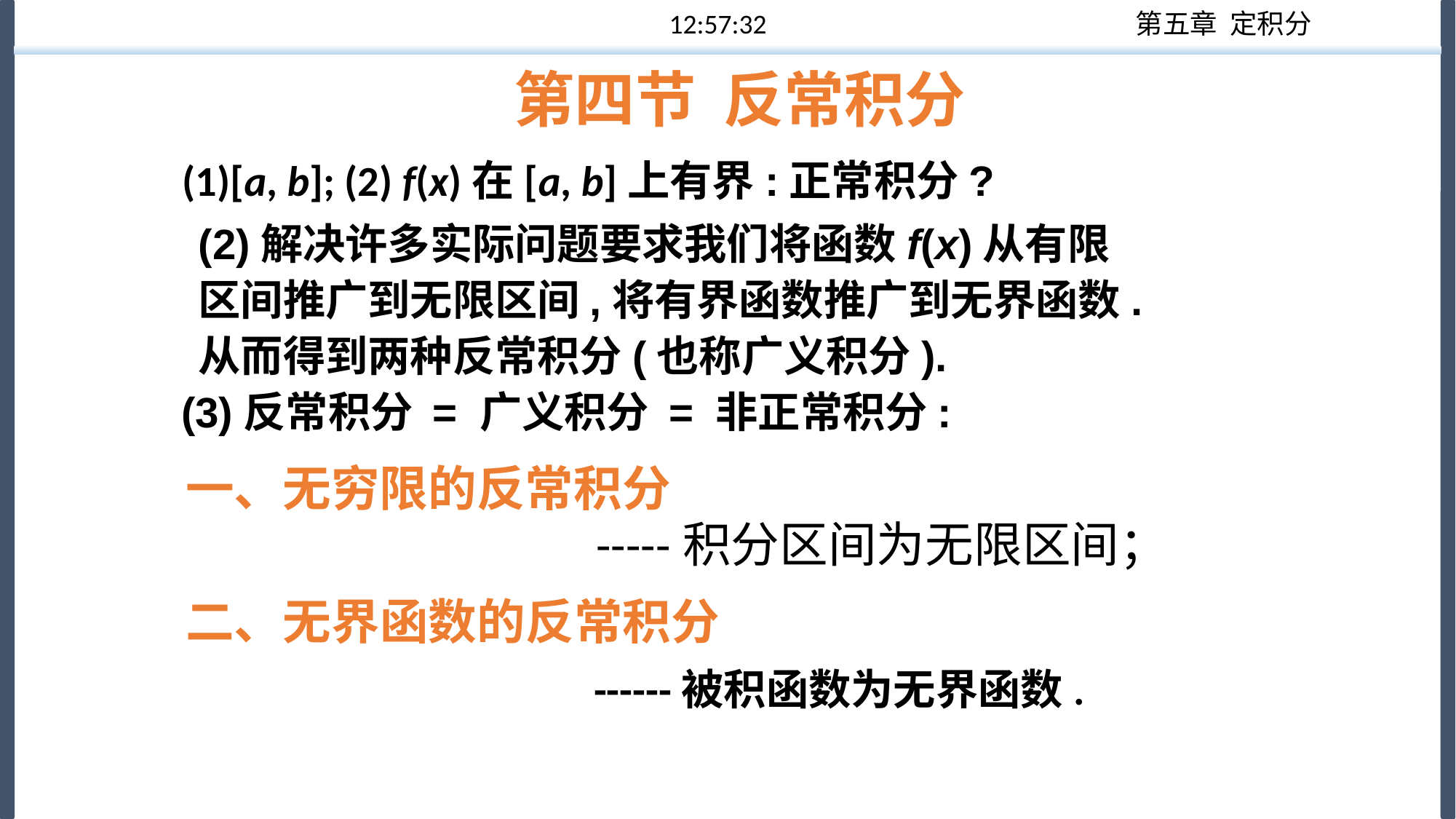

12:57:32
第四节  反常积分
(1)[a, b]; (2) f(x)在[a, b]上有界:正常积分?
(2)解决许多实际问题要求我们将函数f(x)从有限区间推广到无限区间,将有界函数推广到无界函数.从而得到两种反常积分(也称广义积分).
(3)反常积分 = 广义积分 = 非正常积分:
一、无穷限的反常积分
-----积分区间为无限区间；
二、无界函数的反常积分
------被积函数为无界函数.